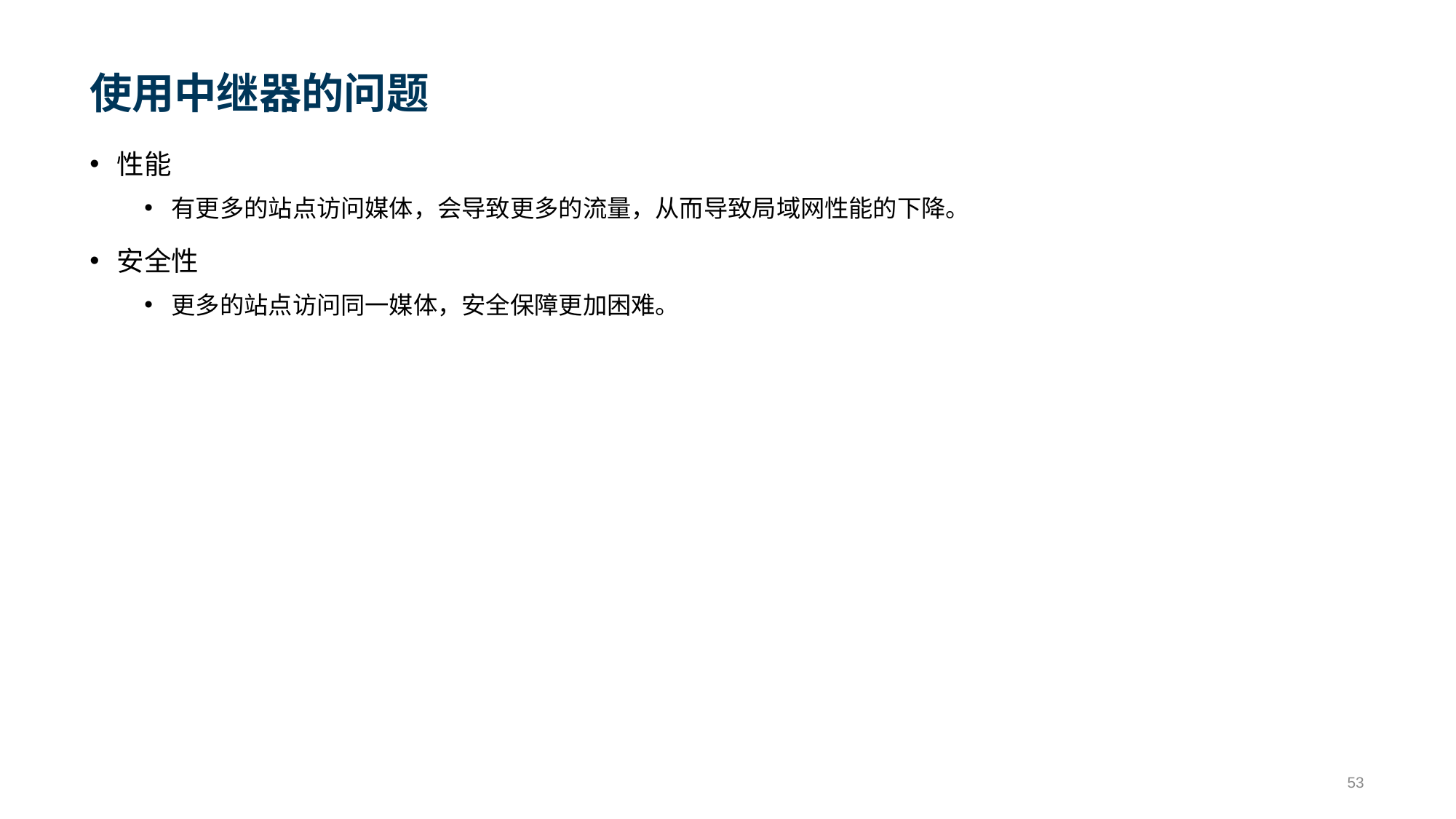

# 使用中继器的问题
性能
有更多的站点访问媒体，会导致更多的流量，从而导致局域网性能的下降。
安全性
更多的站点访问同一媒体，安全保障更加困难。
53